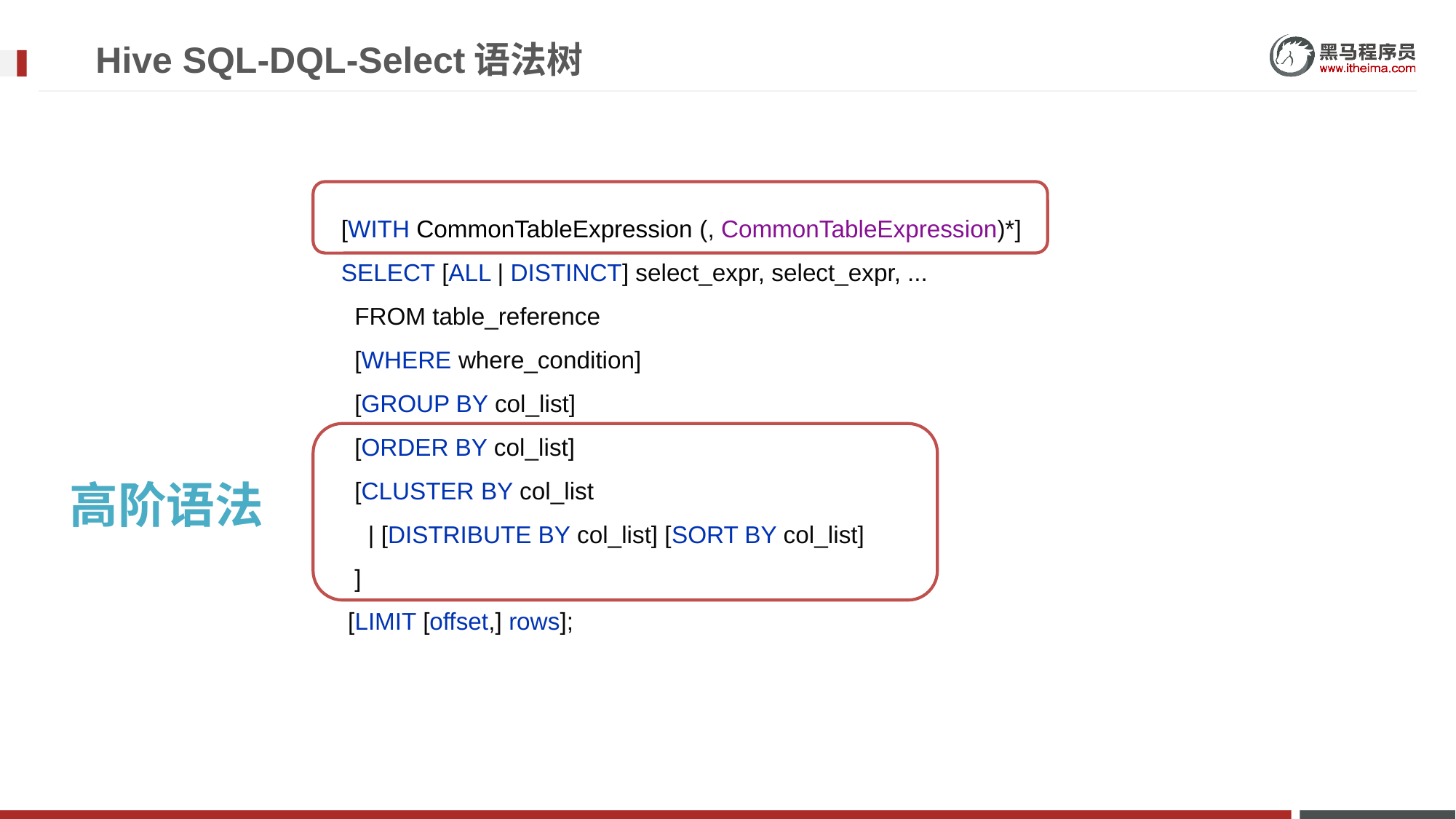

# Hive SQL-DQL-Select语法树

[WITH CommonTableExpression (, CommonTableExpression)*]
SELECT [ALL | DISTINCT] select_expr, select_expr, ...
  FROM table_reference
  [WHERE where_condition]
  [GROUP BY col_list]
  [ORDER BY col_list]
  [CLUSTER BY col_list
    | [DISTRIBUTE BY col_list] [SORT BY col_list]
  ]
 [LIMIT [offset,] rows];

高阶语法